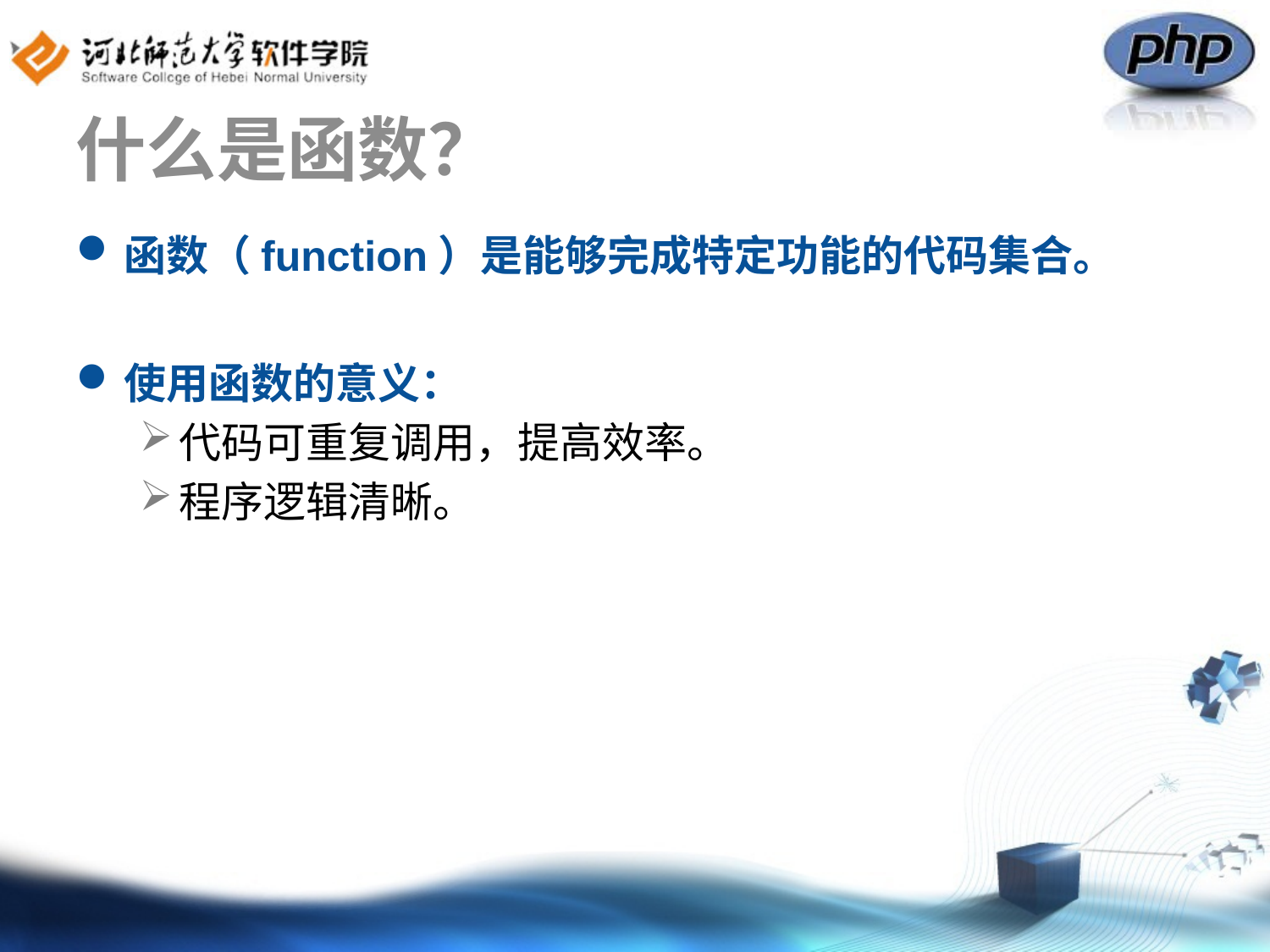

# 什么是函数？
函数（function）是能够完成特定功能的代码集合。

使用函数的意义：
代码可重复调用，提高效率。
程序逻辑清晰。